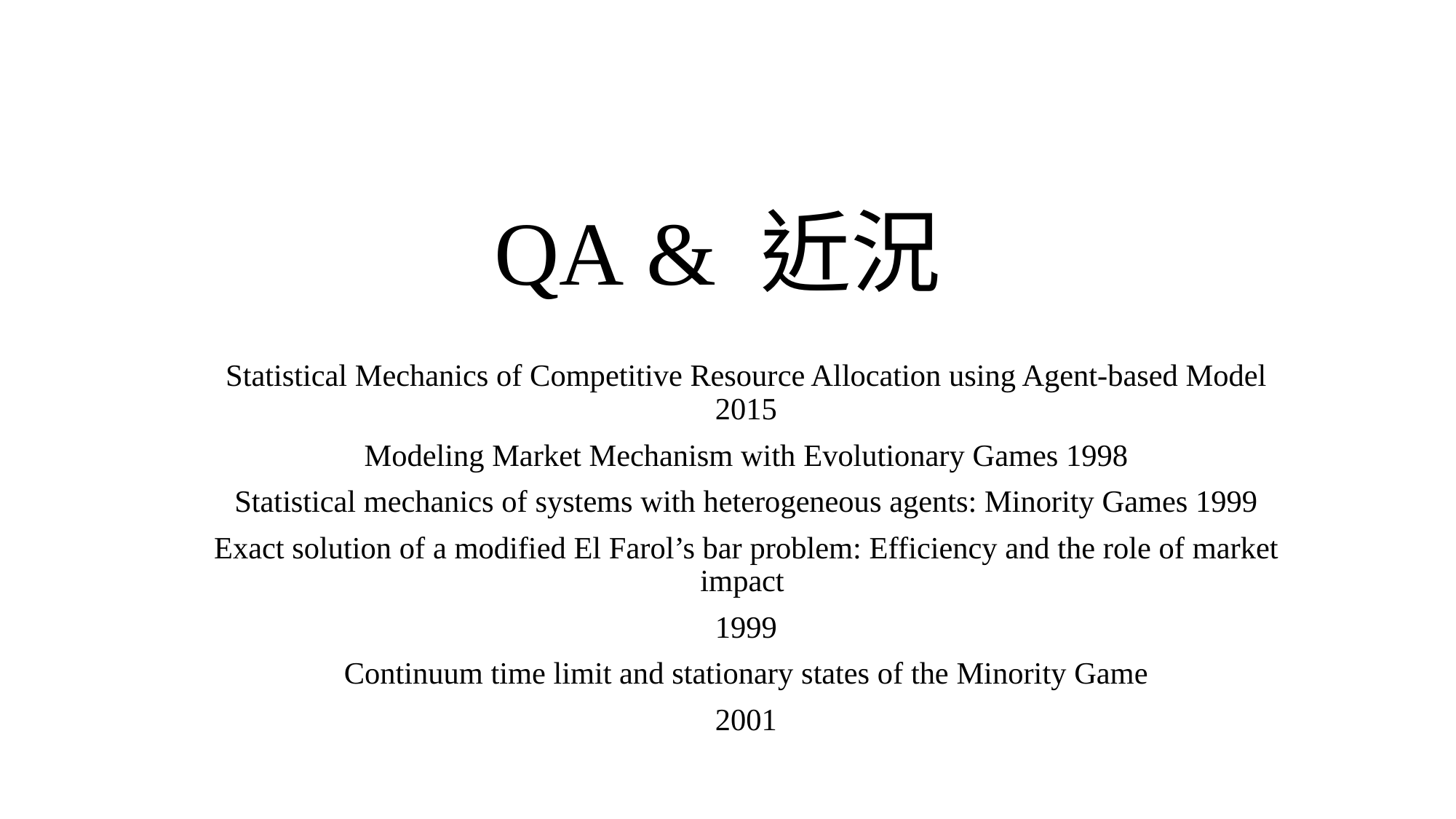

# QA & 近況
Statistical Mechanics of Competitive Resource Allocation using Agent-based Model 2015
Modeling Market Mechanism with Evolutionary Games 1998
Statistical mechanics of systems with heterogeneous agents: Minority Games 1999
Exact solution of a modified El Farol’s bar problem: Efficiency and the role of market impact
1999
Continuum time limit and stationary states of the Minority Game
2001